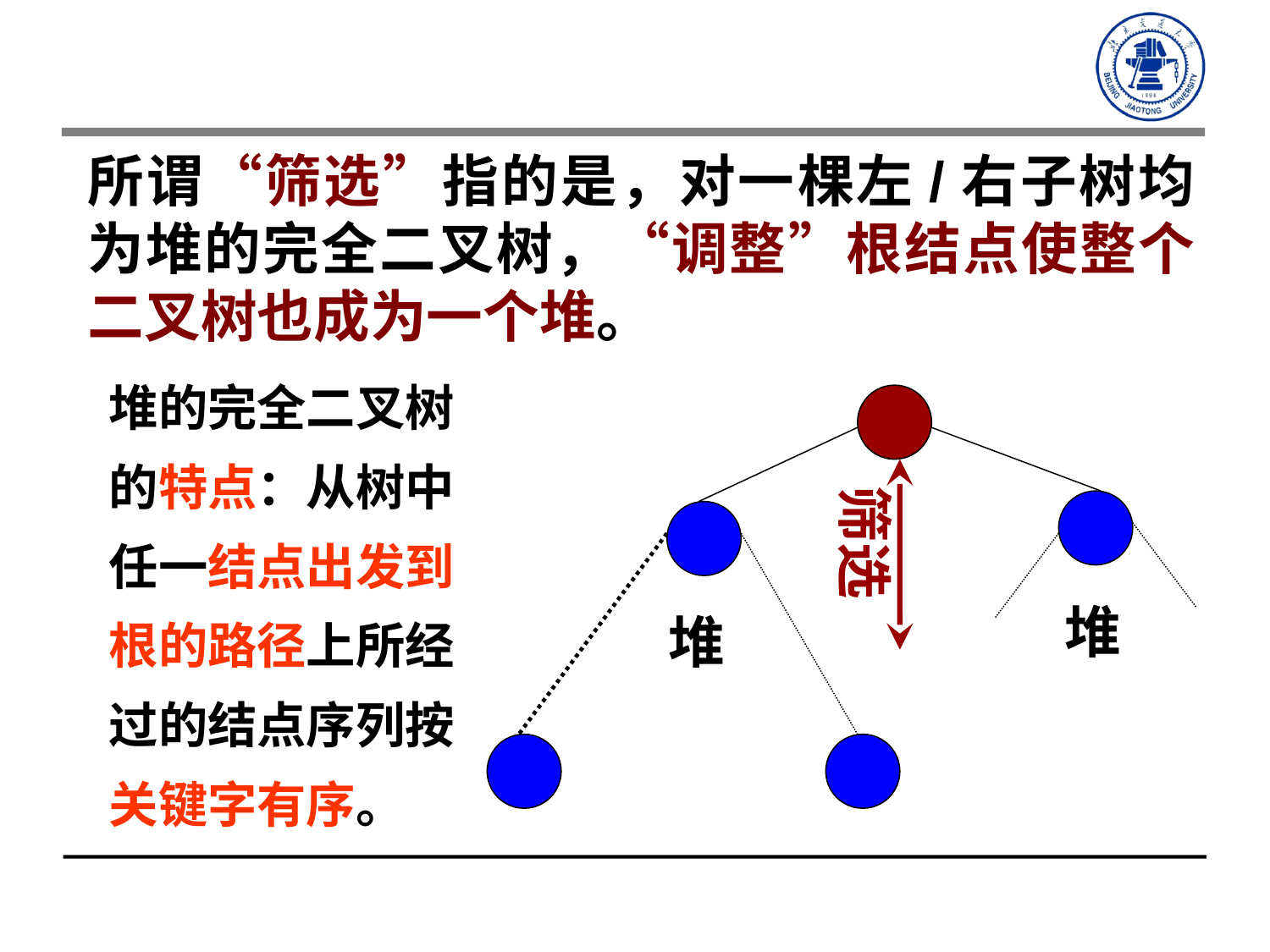

所谓“筛选”指的是，对一棵左/右子树均为堆的完全二叉树，“调整”根结点使整个二叉树也成为一个堆。
堆的完全二叉树的特点：从树中任一结点出发到根的路径上所经过的结点序列按关键字有序。

筛选

堆
堆